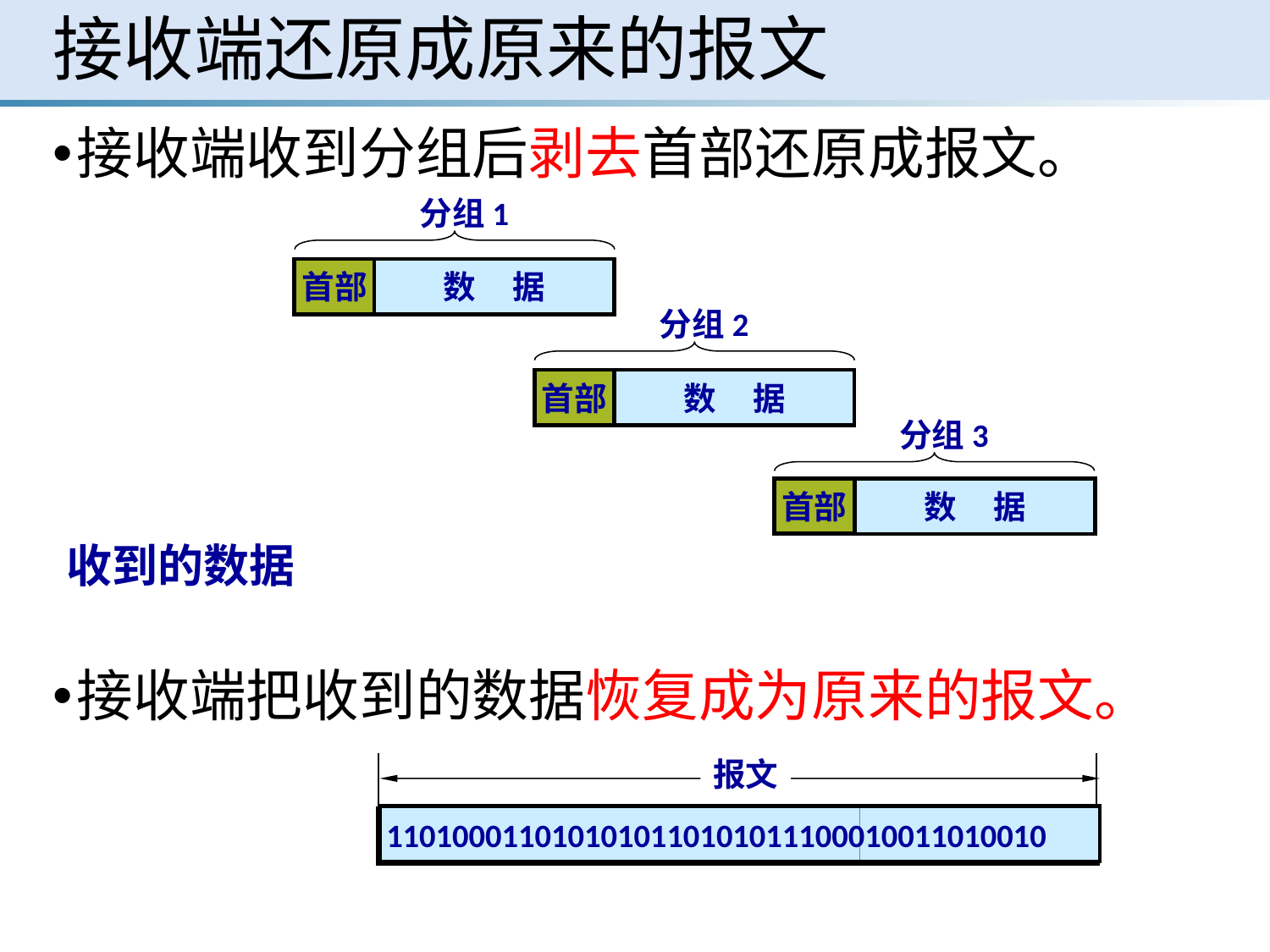

# 接收端还原成原来的报文
接收端收到分组后剥去首部还原成报文。

分组 1
首部
数     据

分组 2
首部
数     据

分组 3
首部
数     据
收到的数据
接收端把收到的数据恢复成为原来的报文。
报文

1101000110101010110101011100010011010010
数     据
数     据
数     据